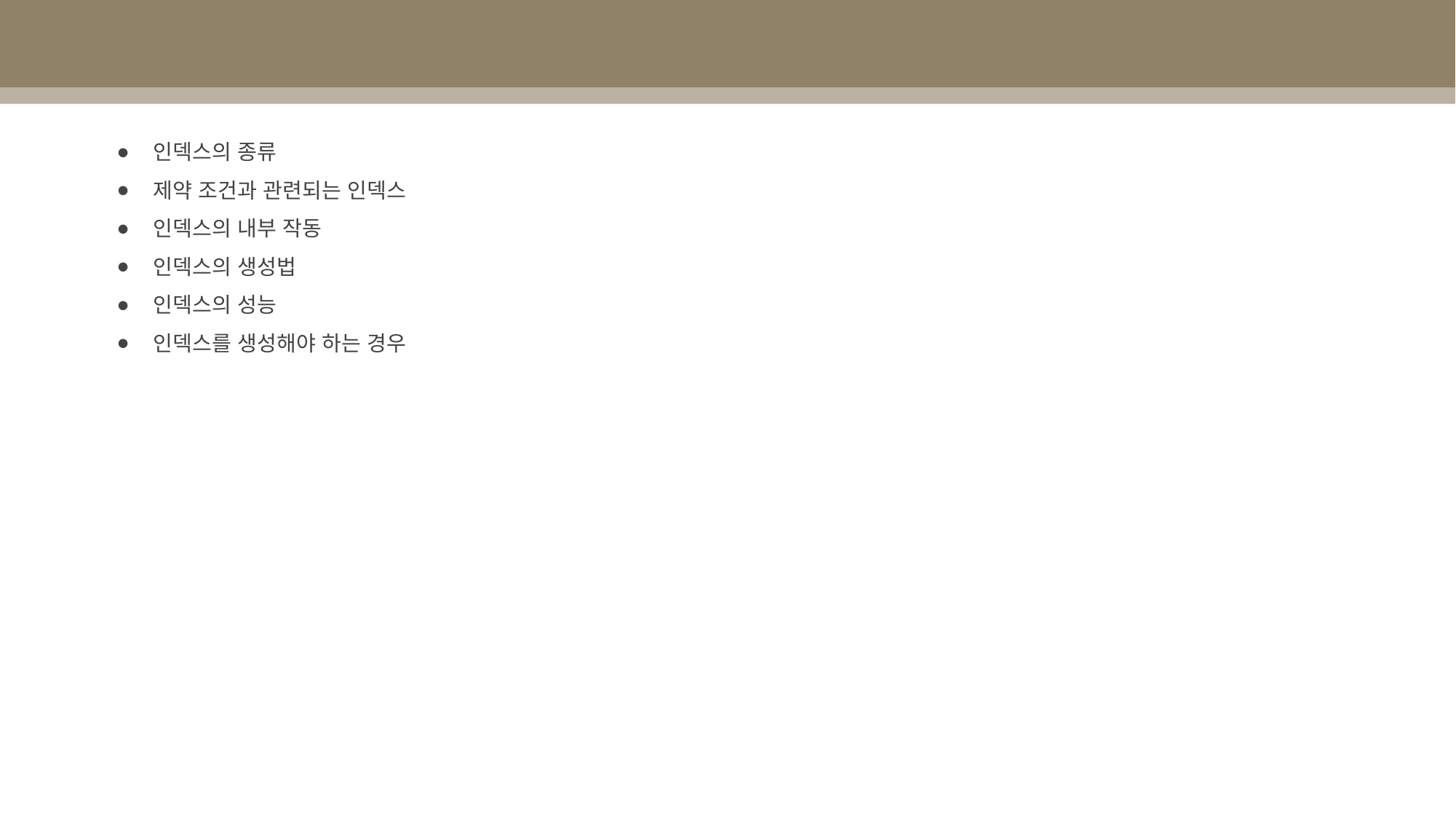

인덱스의 종류
제약 조건과 관련되는 인덱스
인덱스의 내부 작동
인덱스의 생성법
인덱스의 성능
인덱스를 생성해야 하는 경우